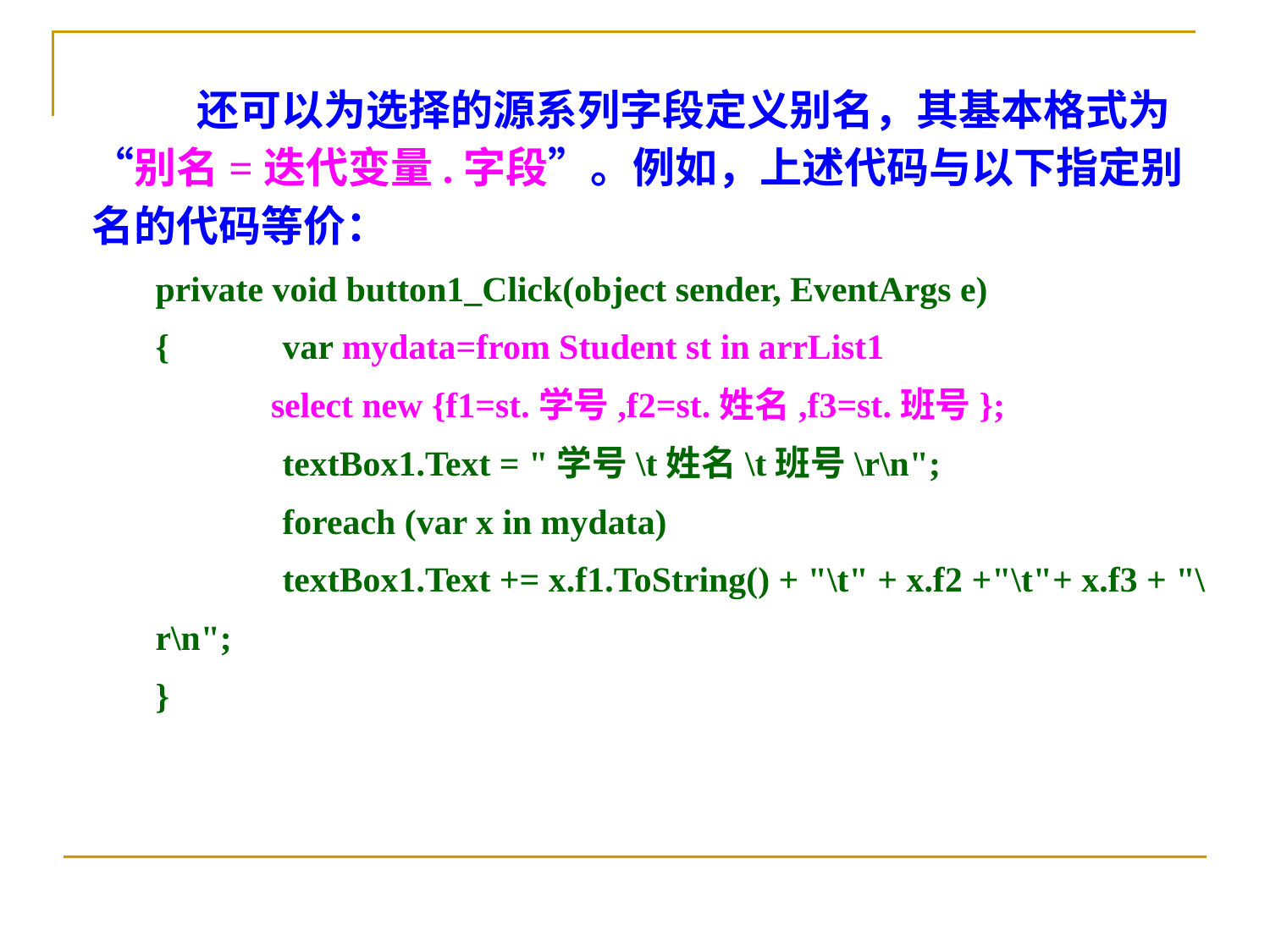

还可以为选择的源系列字段定义别名，其基本格式为“别名=迭代变量.字段”。例如，上述代码与以下指定别名的代码等价：
private void button1_Click(object sender, EventArgs e)
{	var mydata=from Student st in arrList1
             select new {f1=st.学号,f2=st.姓名,f3=st.班号};
	textBox1.Text = "学号\t姓名\t班号\r\n";
    	foreach (var x in mydata)
     	textBox1.Text += x.f1.ToString() + "\t" + x.f2 +"\t"+ x.f3 + "\r\n";
}